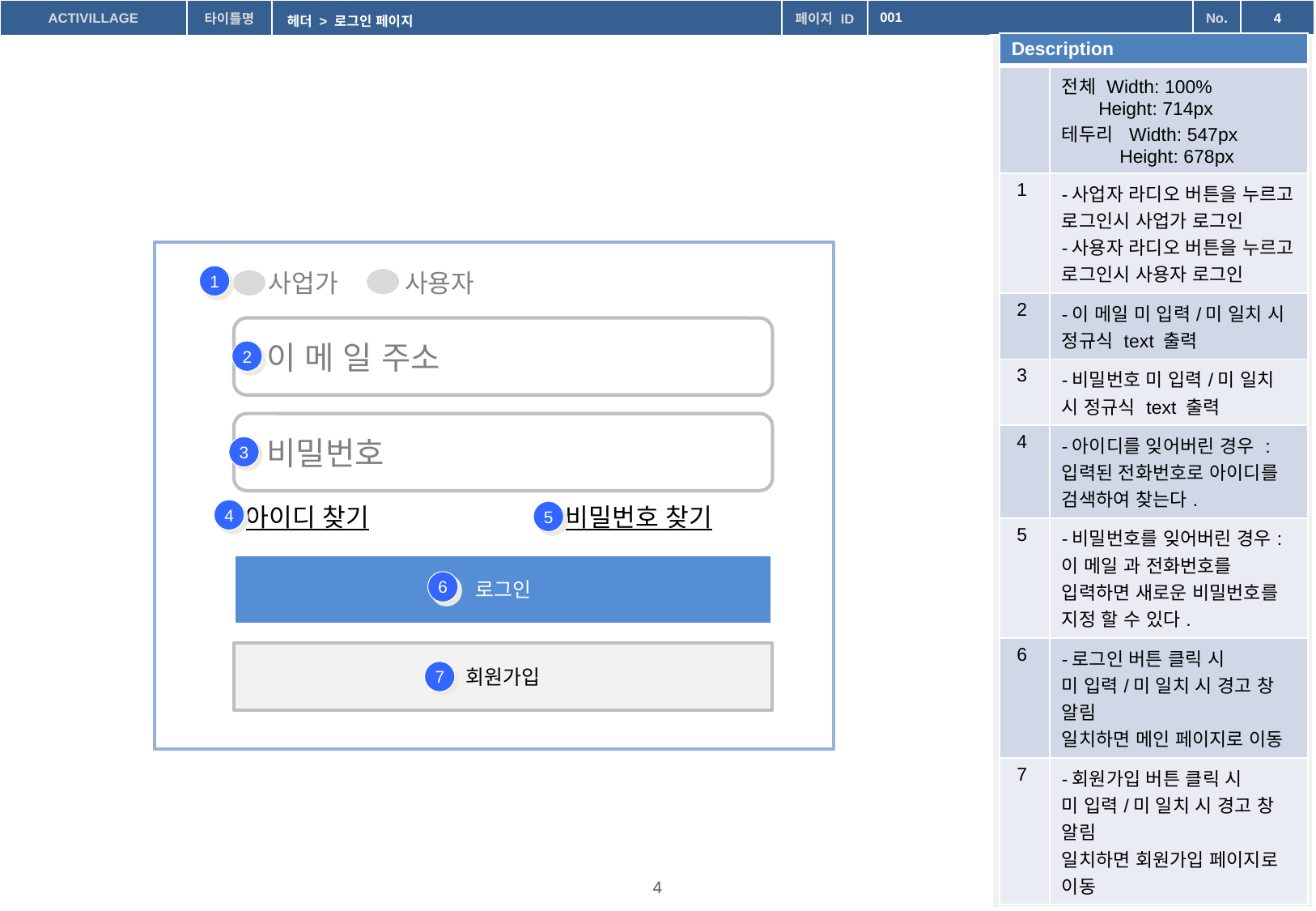

001
헤더 > 로그인 페이지
| Description |  |
| --- | --- |
|  | 전체 Width: 100% Height: 714px 테두리 Width: 547px Height: 678px |
| 1 | -사업자 라디오 버튼을 누르고 로그인시 사업가 로그인 -사용자 라디오 버튼을 누르고 로그인시 사용자 로그인 |
| 2 | -이 메일 미 입력/미 일치 시 정규식 text 출력 |
| 3 | -비밀번호 미 입력/미 일치 시 정규식 text 출력 |
| 4 | -아이디를 잊어버린 경우 : 입력된 전화번호로 아이디를 검색하여 찾는다. |
| 5 | -비밀번호를 잊어버린 경우: 이 메일 과 전화번호를 입력하면 새로운 비밀번호를 지정 할 수 있다. |
| 6 | -로그인 버튼 클릭 시 미 입력/미 일치 시 경고 창 알림 일치하면 메인 페이지로 이동 |
| 7 | -회원가입 버튼 클릭 시 미 입력/미 일치 시 경고 창 알림 일치하면 회원가입 페이지로 이동 |

사용자
사업가
1

이 메 일 주소
2

비밀번호
3
비밀번호 찾기
아이디 찾기
4
5
로그인
6
회원가입
7